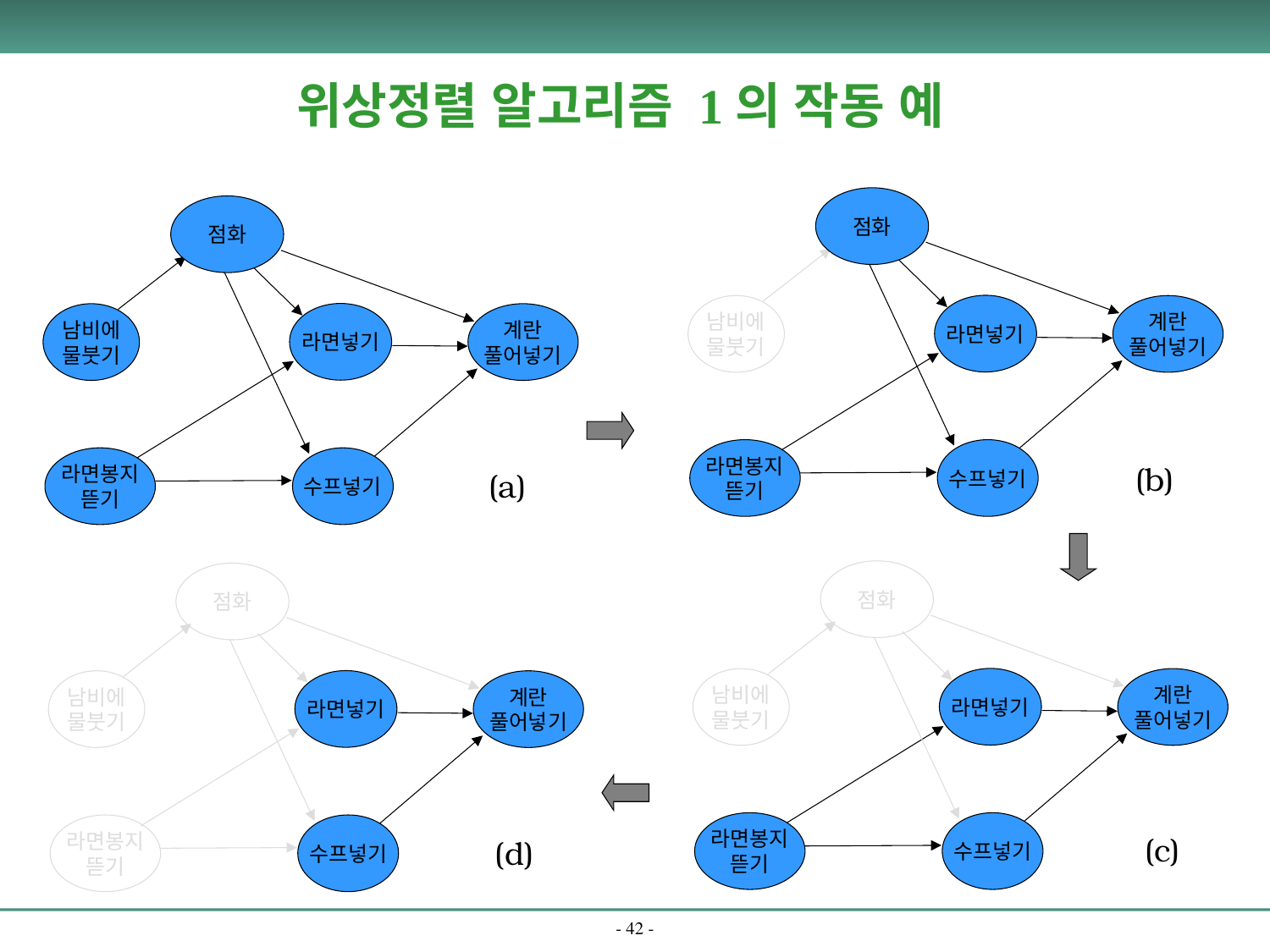

위상정렬 알고리즘 1의 작동 예
점화
라면넣기
계란
풀어넣기
라면봉지
뜯기
수프넣기
점화
라면넣기
남비에
물붓기
계란
풀어넣기
라면봉지
뜯기
수프넣기

남비에
물붓기

(b)
(a)

점화
점화

라면넣기
계란
풀어넣기
라면봉지
뜯기
수프넣기
남비에
물붓기
라면넣기
계란
풀어넣기
수프넣기
남비에
물붓기

라면봉지
뜯기
(c)
(d)